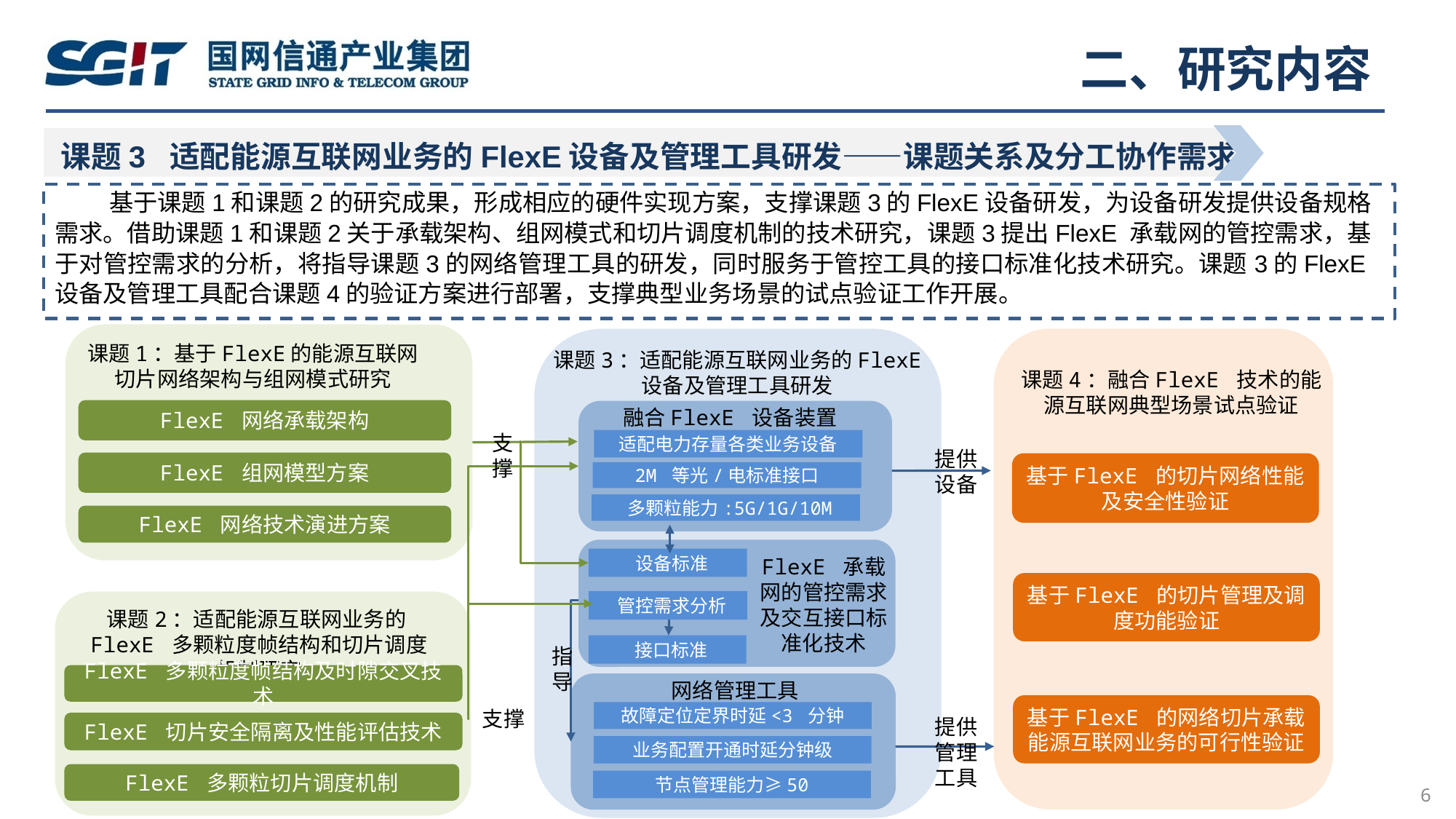

# 二、研究内容

课题3  适配能源互联网业务的FlexE设备及管理工具研发——课题关系及分工协作需求
基于课题1和课题2的研究成果，形成相应的硬件实现方案，支撑课题3的FlexE设备研发，为设备研发提供设备规格需求。借助课题1和课题2关于承载架构、组网模式和切片调度机制的技术研究，课题3提出FlexE 承载网的管控需求，基于对管控需求的分析，将指导课题3的网络管理工具的研发，同时服务于管控工具的接口标准化技术研究。课题3的FlexE设备及管理工具配合课题4的验证方案进行部署，支撑典型业务场景的试点验证工作开展。
-

课题1：基于FlexE的能源互联网切片网络架构与组网模式研究
课题3：适配能源互联网业务的FlexE 设备及管理工具研发
课题4：融合FlexE 技术的能源互联网典型场景试点验证
融合FlexE 设备装置
FlexE 网络承载架构

支撑
适配电力存量各类业务设备
FlexE 组网模型方案
基于FlexE 的切片网络性能及安全性验证
2M 等光/电标准接口
 多颗粒能力:5G/1G/10M
FlexE 网络技术演进方案

FlexE 承载网的管控需求及交互接口标准化技术
 设备标准
基于FlexE 的切片管理及调度功能验证
 管控需求分析

课题2：适配能源互联网业务的FlexE 多颗粒度帧结构和切片调度机制研究
 接口标准
FlexE 多颗粒度帧结构及时隙交叉技术
网络管理工具

基于FlexE 的网络切片承载能源互联网业务的可行性验证
支撑
故障定位定界时延<3 分钟
FlexE 切片安全隔离及性能评估技术
业务配置开通时延分钟级
FlexE 多颗粒切片调度机制
节点管理能力≥50
提供设备
指导
提供管理工具
6